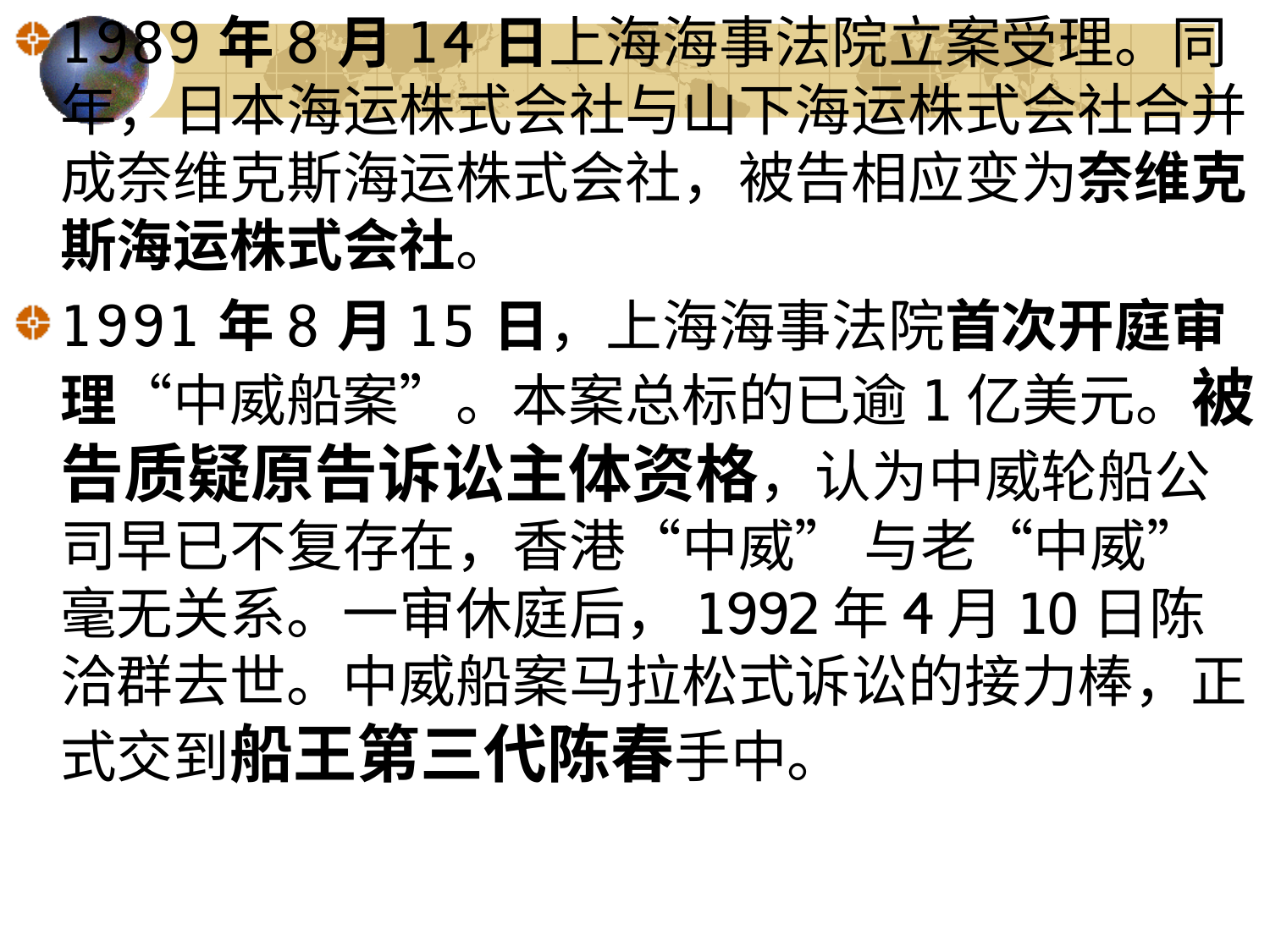

1989年8月14日上海海事法院立案受理。同年，日本海运株式会社与山下海运株式会社合并成奈维克斯海运株式会社，被告相应变为奈维克斯海运株式会社。
1991年8月15日，上海海事法院首次开庭审理“中威船案”。本案总标的已逾1亿美元。被告质疑原告诉讼主体资格，认为中威轮船公司早已不复存在，香港“中威” 与老“中威”毫无关系。一审休庭后，1992年4月10日陈洽群去世。中威船案马拉松式诉讼的接力棒，正式交到船王第三代陈春手中。